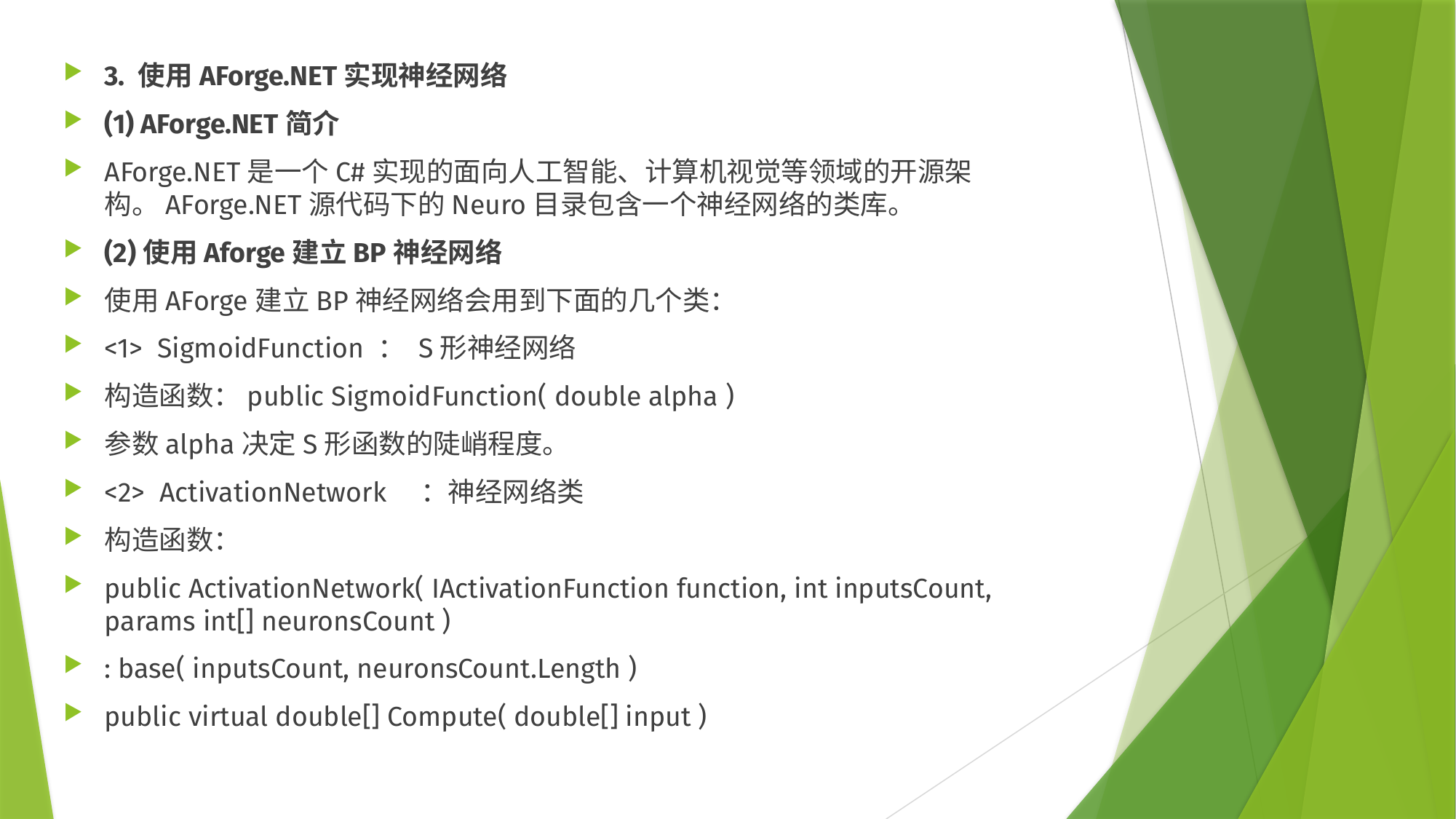

3. 使用AForge.NET实现神经网络
(1) AForge.NET简介
AForge.NET是一个C#实现的面向人工智能、计算机视觉等领域的开源架构。AForge.NET源代码下的Neuro目录包含一个神经网络的类库。
(2)使用Aforge建立BP神经网络
使用AForge建立BP神经网络会用到下面的几个类：
<1>  SigmoidFunction ： S形神经网络
构造函数：public SigmoidFunction( double alpha )
参数alpha决定S形函数的陡峭程度。
<2>  ActivationNetwork　：神经网络类
构造函数：
public ActivationNetwork( IActivationFunction function, int inputsCount, params int[] neuronsCount )
: base( inputsCount, neuronsCount.Length )
public virtual double[] Compute( double[] input )